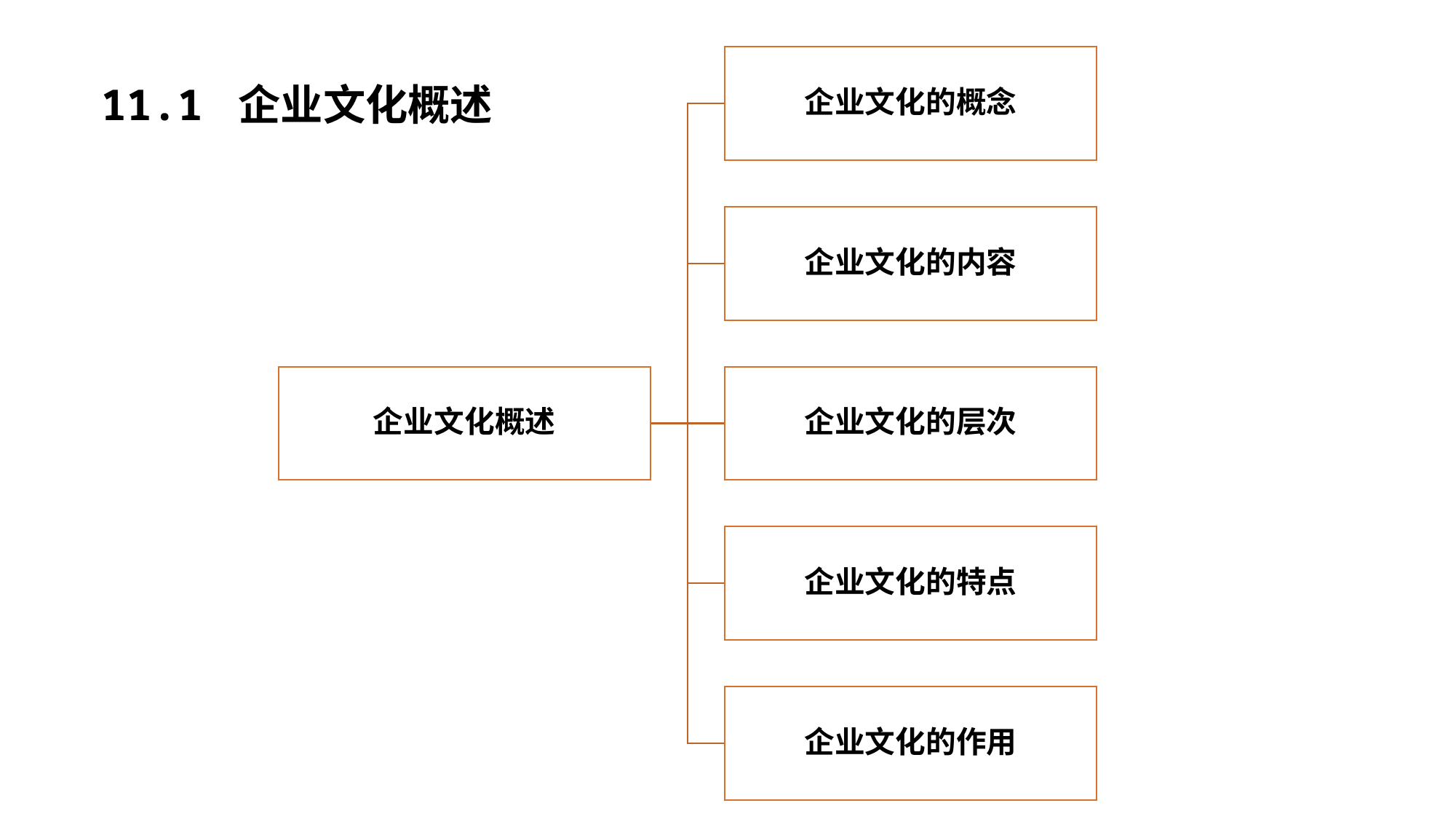

企业文化概述
企业文化的概念
企业文化的内容
企业文化的层次
企业文化的特点
企业文化的作用
11.1 企业文化概述